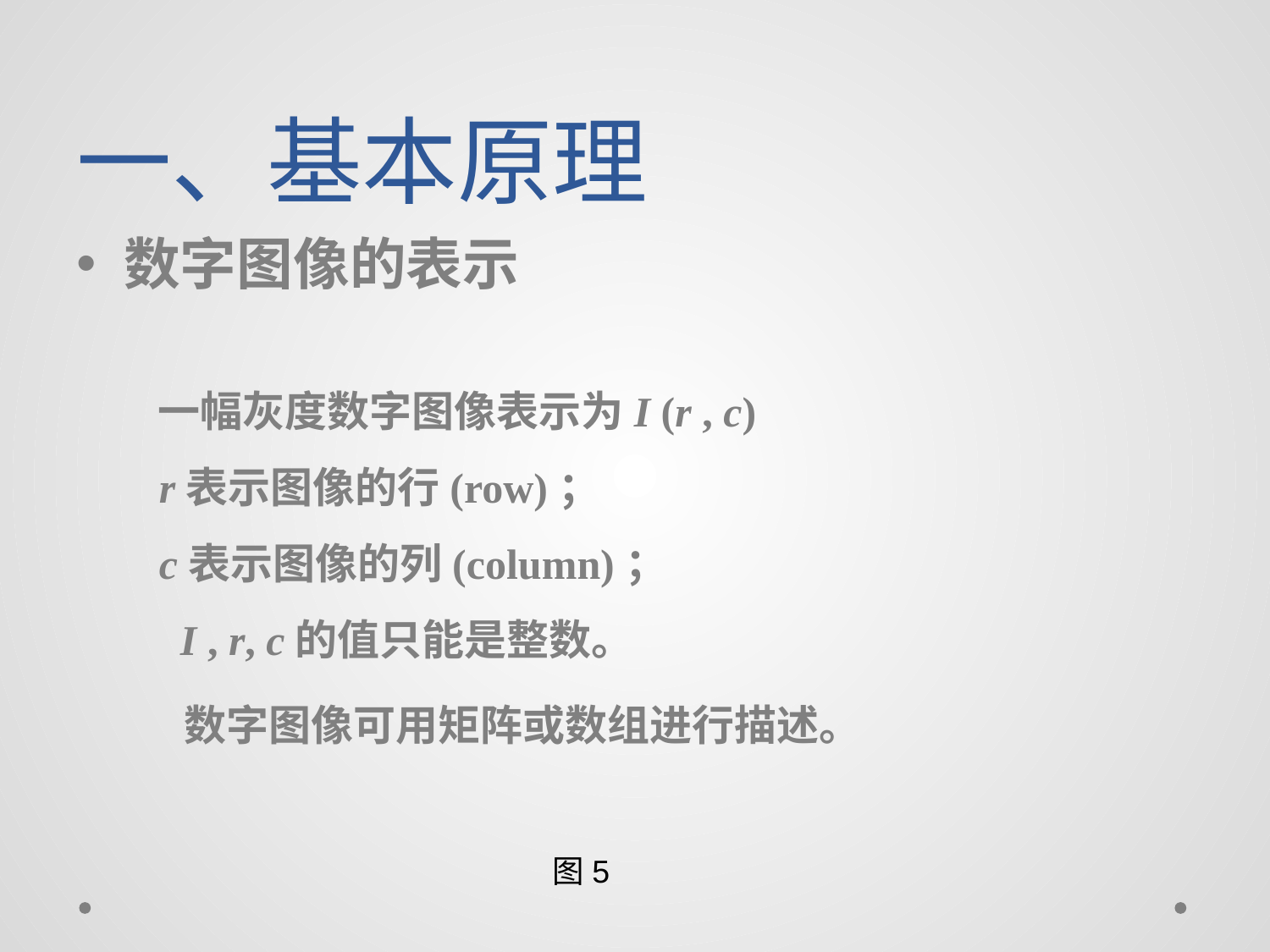

# 一、基本原理
数字图像的表示

    一幅灰度数字图像表示为I (r , c)
    r表示图像的行(row)；
    c表示图像的列(column)；
      I , r, c的值只能是整数。
      数字图像可用矩阵或数组进行描述。
图5